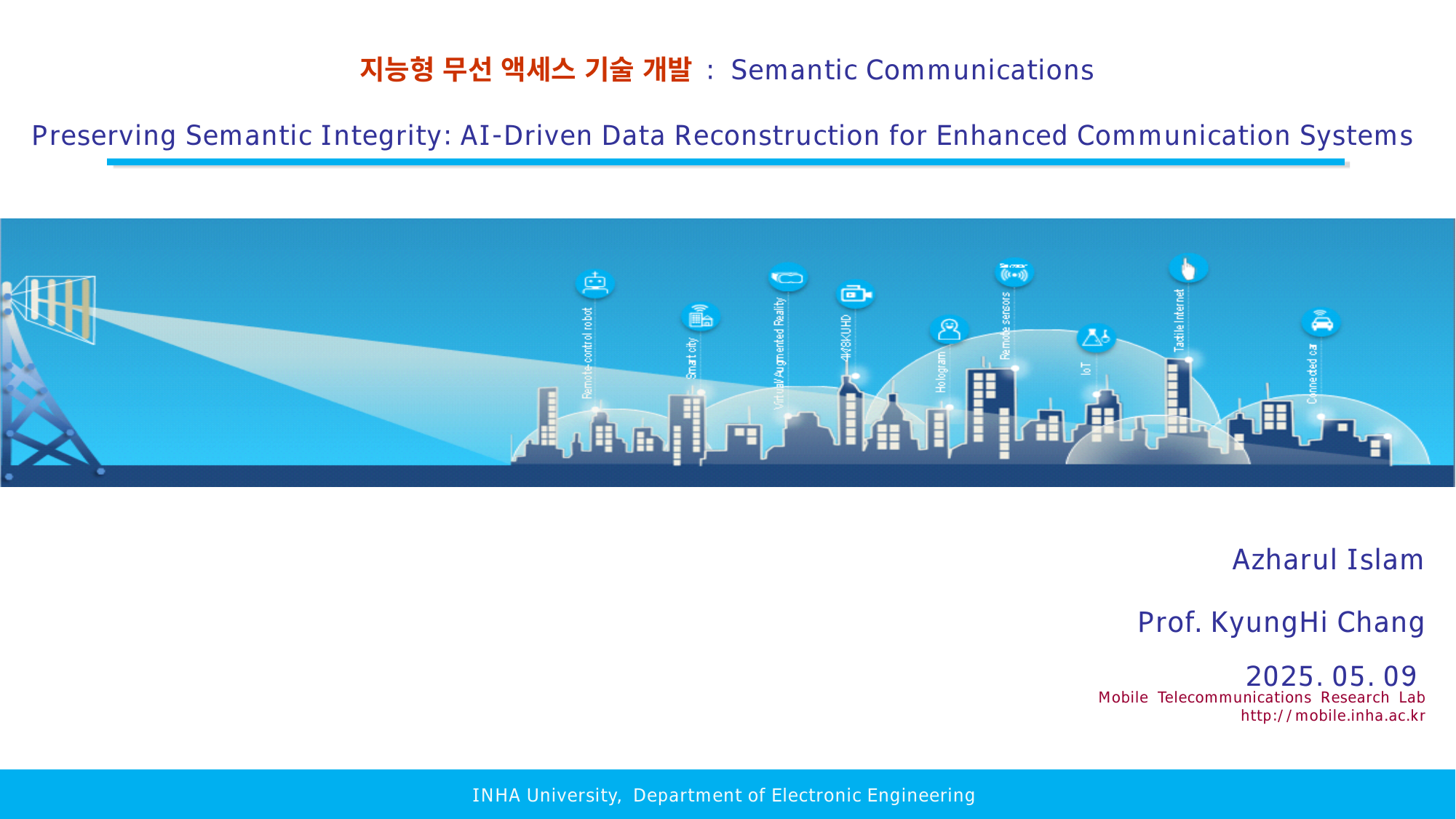

지능형 무선 액세스 기술 개발 :  Semantic Communications

Preserving Semantic Integrity: AI-Driven Data Reconstruction for Enhanced Communication Systems

Azharul Islam
Prof. KyungHi Chang
2025. 05. 09

Mobile  Telecommunications  Research  Lab
http://mobile.inha.ac.kr

INHA University,  Department of Electronic Engineering